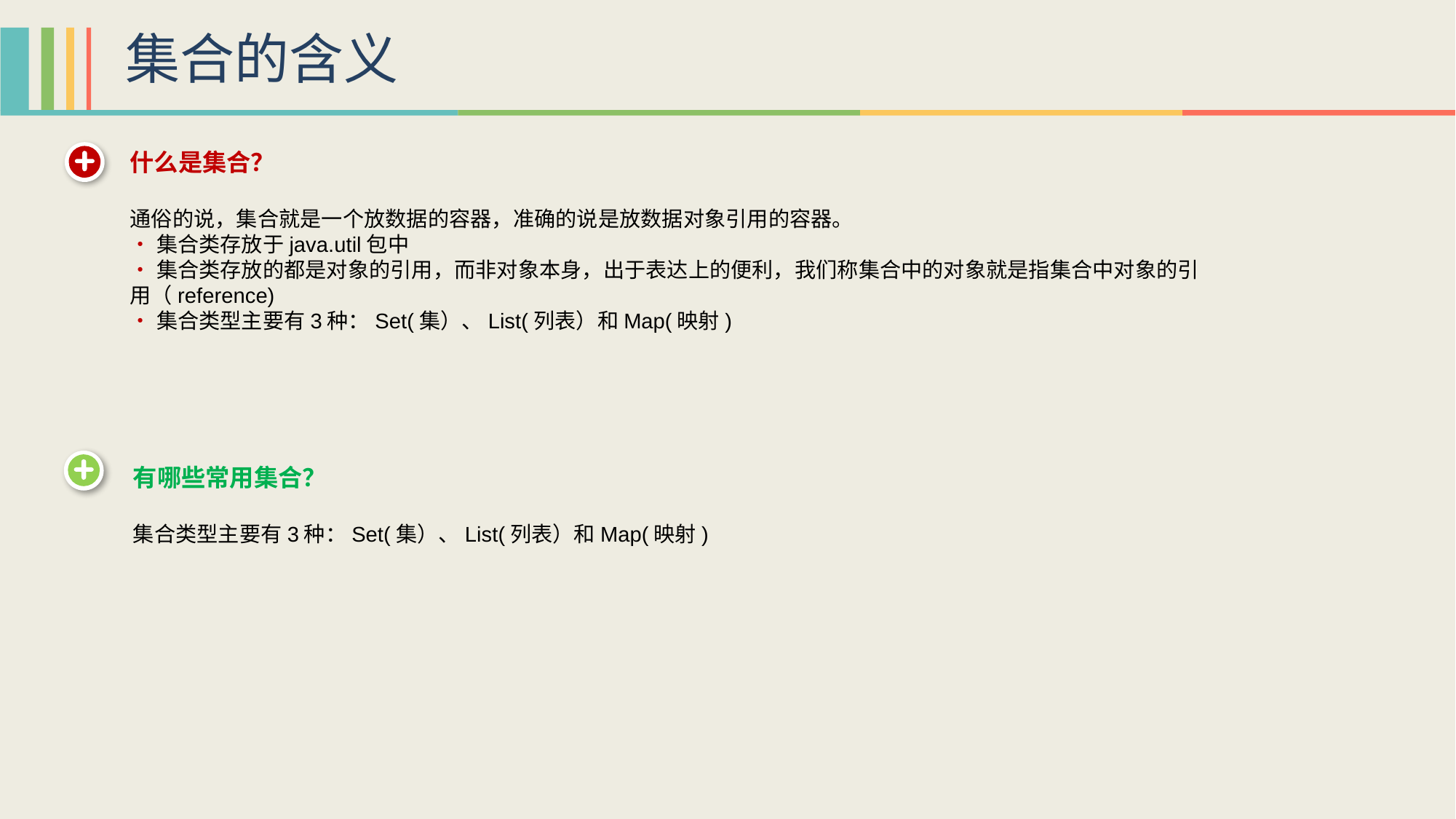

集合的含义

什么是集合？

通俗的说，集合就是一个放数据的容器，准确的说是放数据对象引用的容器。
•集合类存放于java.util包中
•集合类存放的都是对象的引用，而非对象本身，出于表达上的便利，我们称集合中的对象就是指集合中对象的引用（reference)
•集合类型主要有3种：Set(集）、List(列表）和Map(映射)

有哪些常用集合？

集合类型主要有3种：Set(集）、List(列表）和Map(映射)